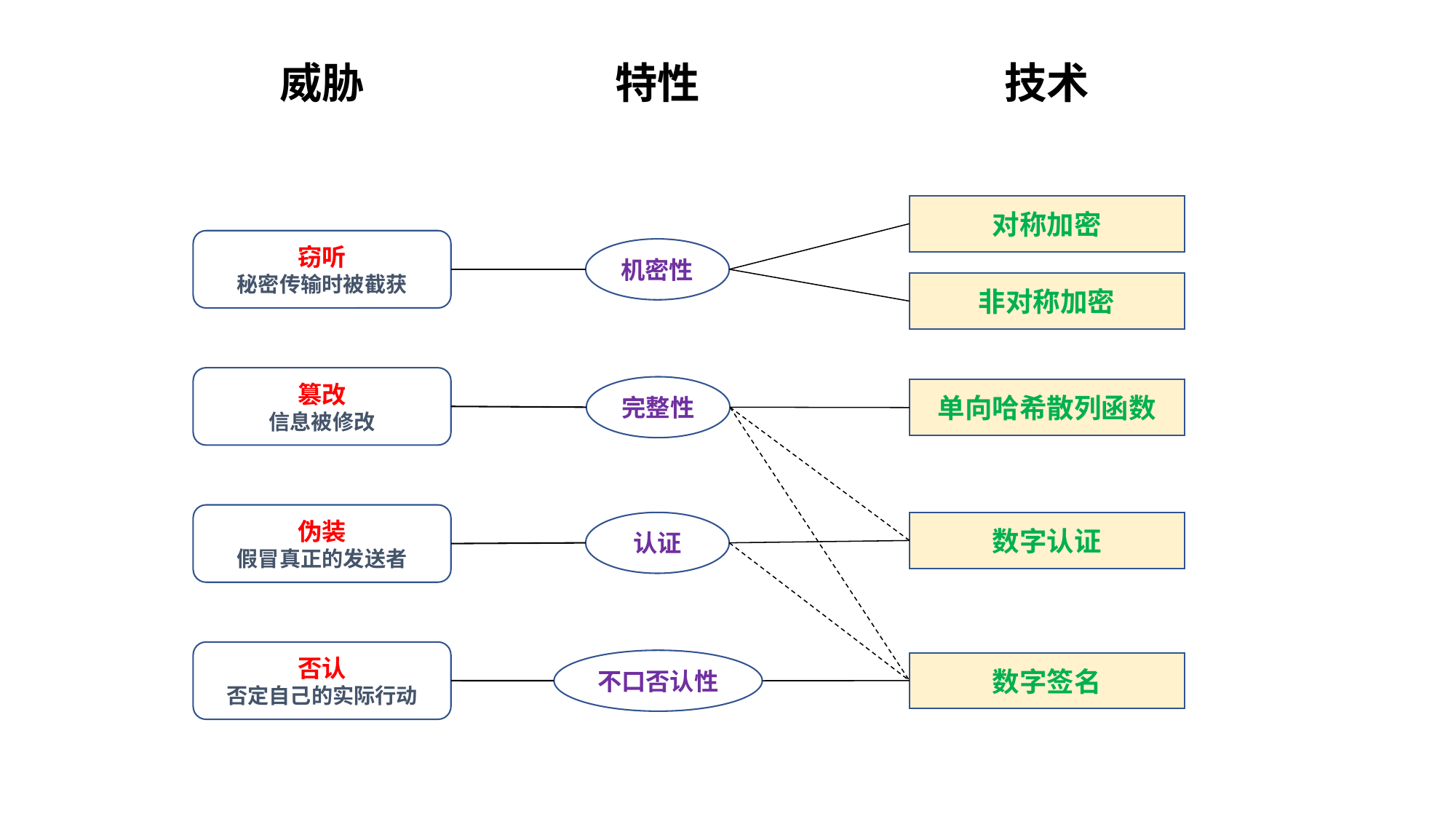

威胁
特性
技术
对称加密
窃听
秘密传输时被截获
机密性
非对称加密
篡改
信息被修改
完整性
单向哈希散列函数
伪装
假冒真正的发送者
认证
数字认证
否认
否定自己的实际行动
不口否认性
数字签名